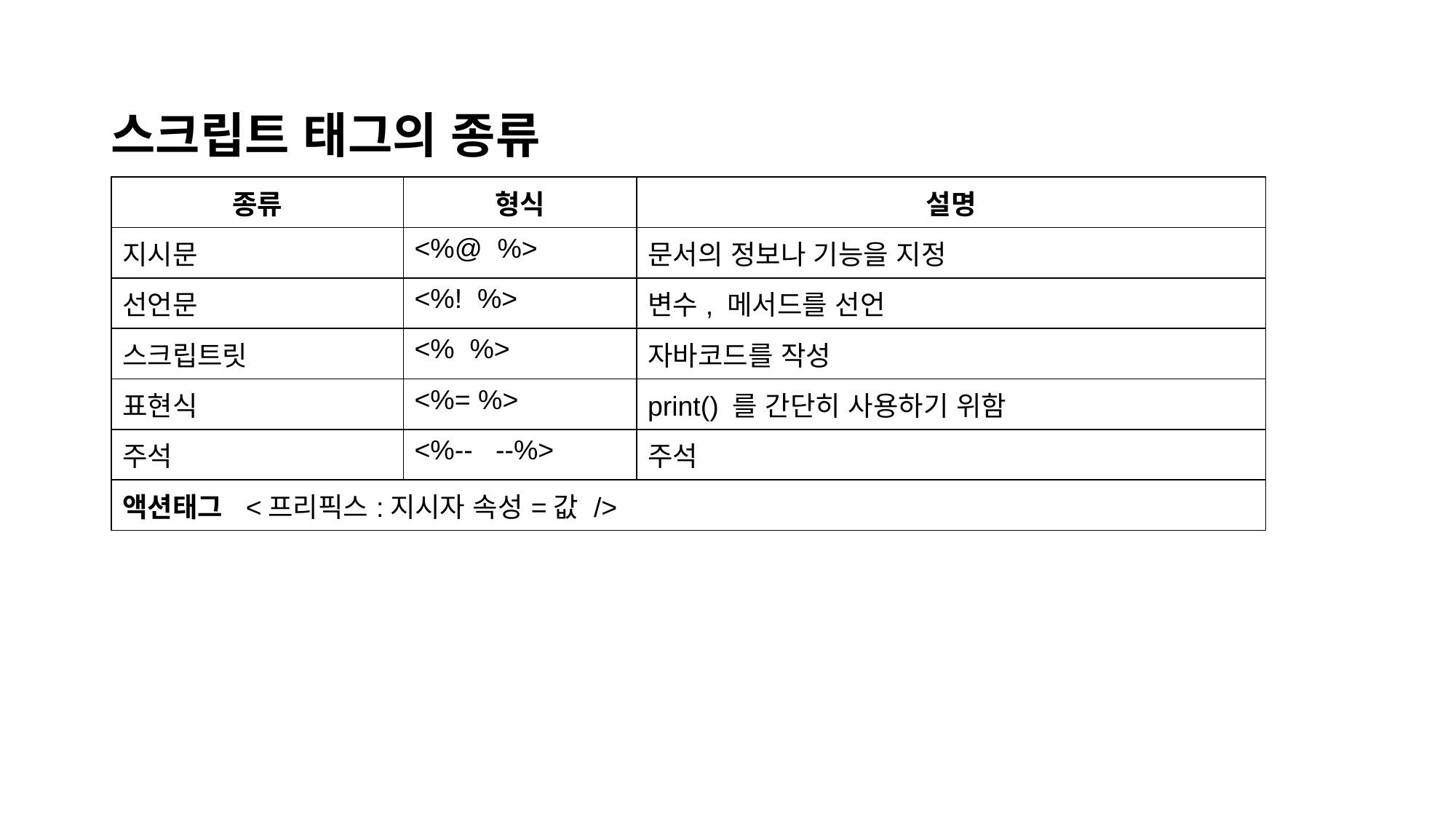

# 스크립트 태그의 종류
| 종류 | 형식 | 설명 |
| --- | --- | --- |
| 지시문 | <%@ %> | 문서의 정보나 기능을 지정 |
| 선언문 | <%! %> | 변수, 메서드를 선언 |
| 스크립트릿 | <% %> | 자바코드를 작성 |
| 표현식 | <%= %> | print() 를 간단히 사용하기 위함 |
| 주석 | <%-- --%> | 주석 |
| 액션태그 <프리픽스:지시자 속성=값 /> |  |  |